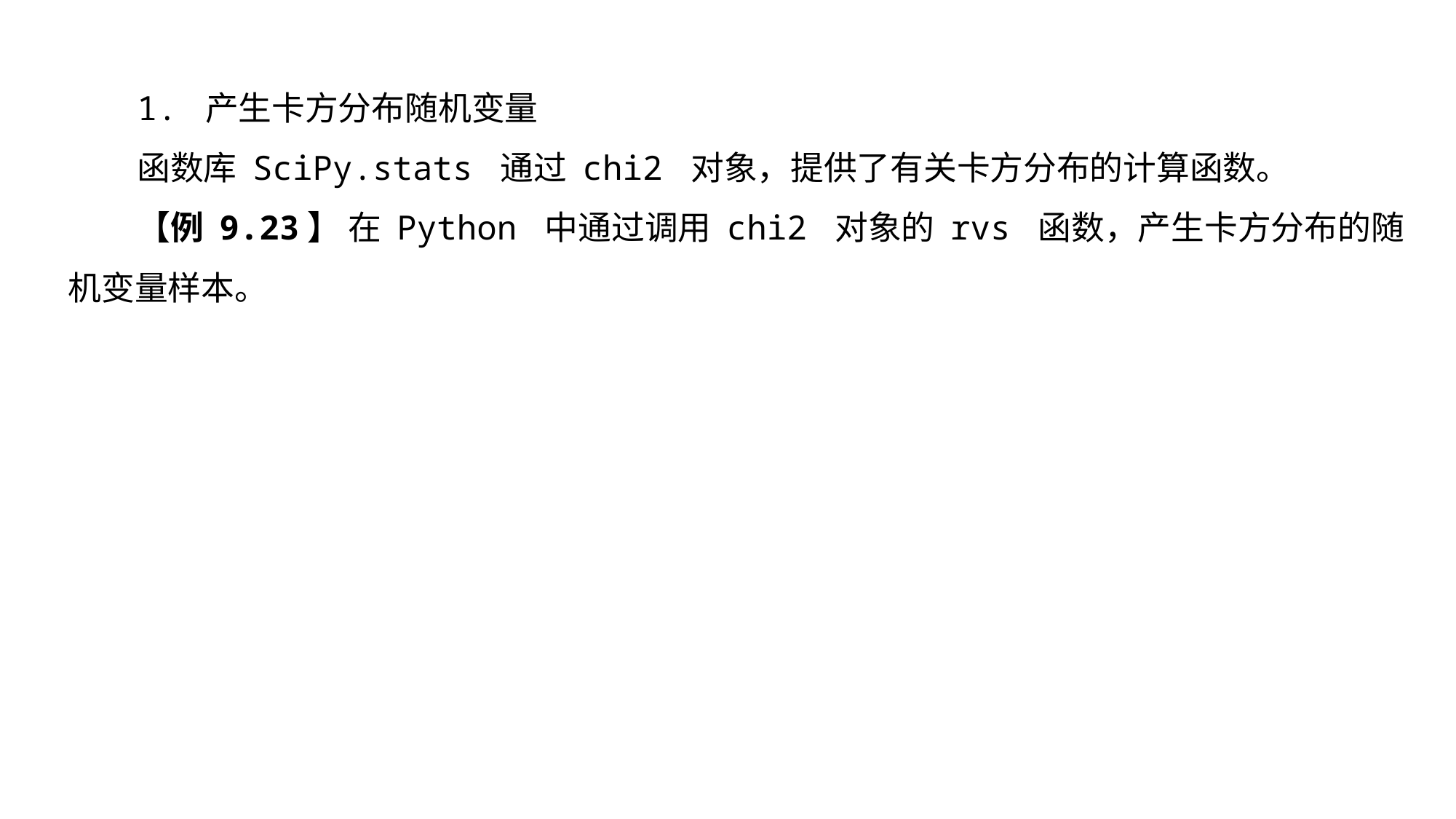

1. 产生卡方分布随机变量
函数库 SciPy.stats 通过 chi2 对象，提供了有关卡方分布的计算函数。
【例 9.23】 在 Python 中通过调用 chi2 对象的 rvs 函数，产生卡方分布的随机变量样本。